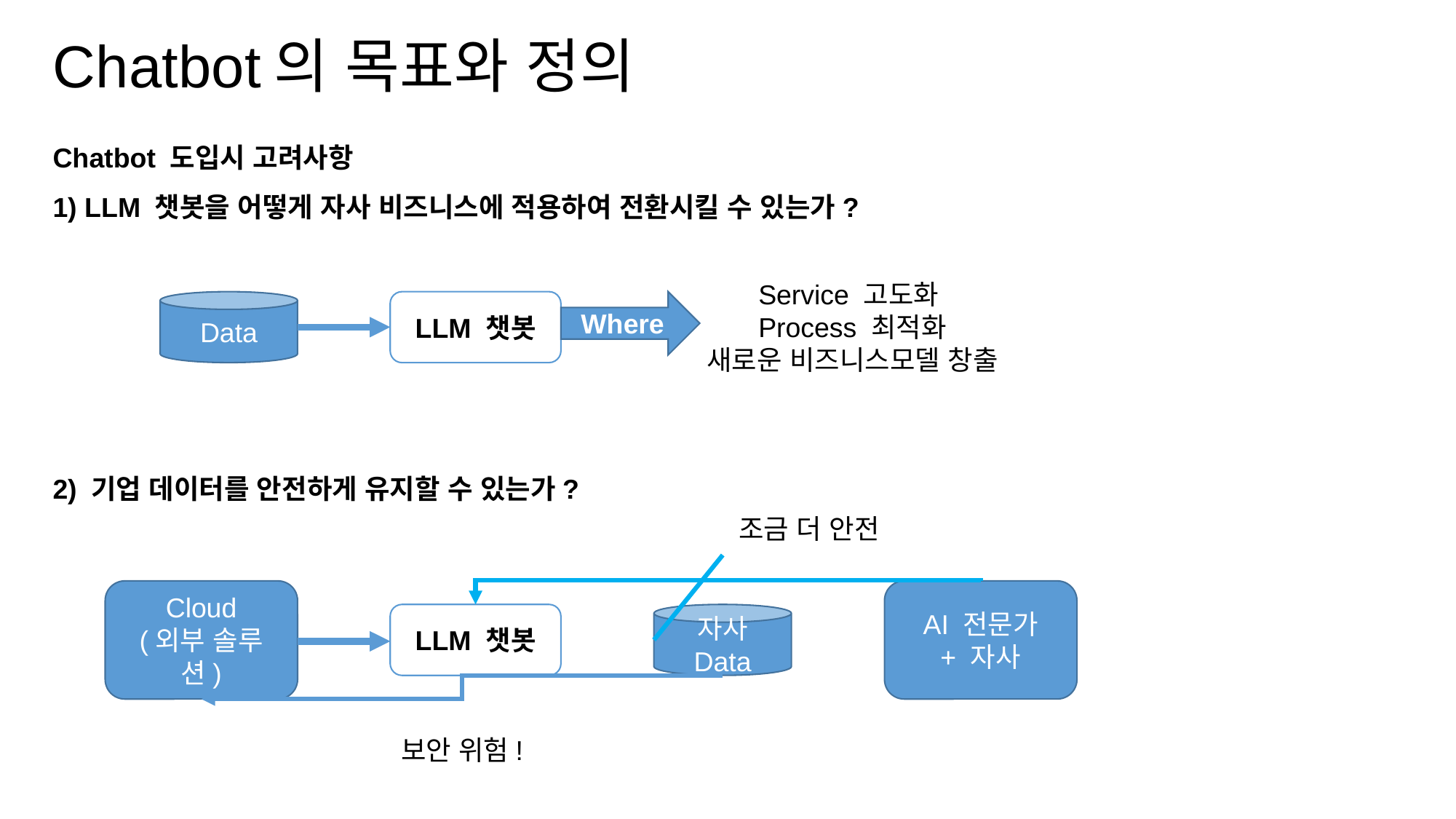

# Chatbot의 목표와 정의
Chatbot 도입시 고려사항
1) LLM 챗봇을 어떻게 자사 비즈니스에 적용하여 전환시킬 수 있는가?
Service 고도화
Process 최적화
새로운 비즈니스모델 창출
Data
LLM 챗봇
Where
2) 기업 데이터를 안전하게 유지할 수 있는가?
조금 더 안전
Cloud
(외부 솔루션)
AI 전문가
+ 자사
LLM 챗봇
자사 Data
보안 위험!